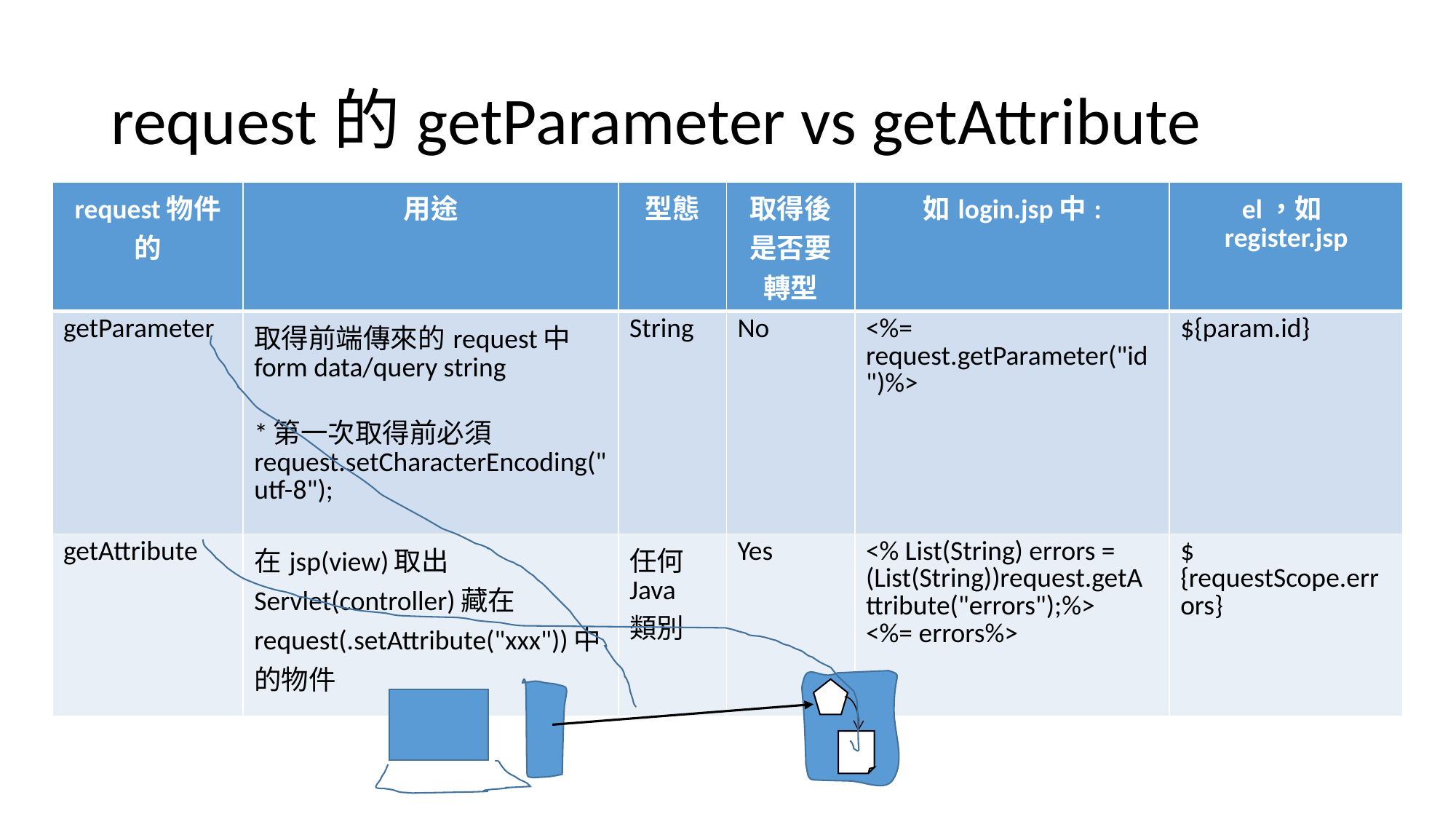

# request的getParameter vs getAttribute
| request物件的 | 用途 | 型態 | 取得後是否要轉型 | 如login.jsp中: | el，如register.jsp |
| --- | --- | --- | --- | --- | --- |
| getParameter | 取得前端傳來的request中form data/query string \*第一次取得前必須 request.setCharacterEncoding("utf-8"); | String | No | <%= request.getParameter("id")%> | ${param.id} |
| getAttribute | 在jsp(view)取出Servlet(controller)藏在request(.setAttribute("xxx"))中的物件 | 任何Java 類別 | Yes | <% List(String) errors = (List(String))request.getAttribute("errors");%> <%= errors%> | ${requestScope.errors} |